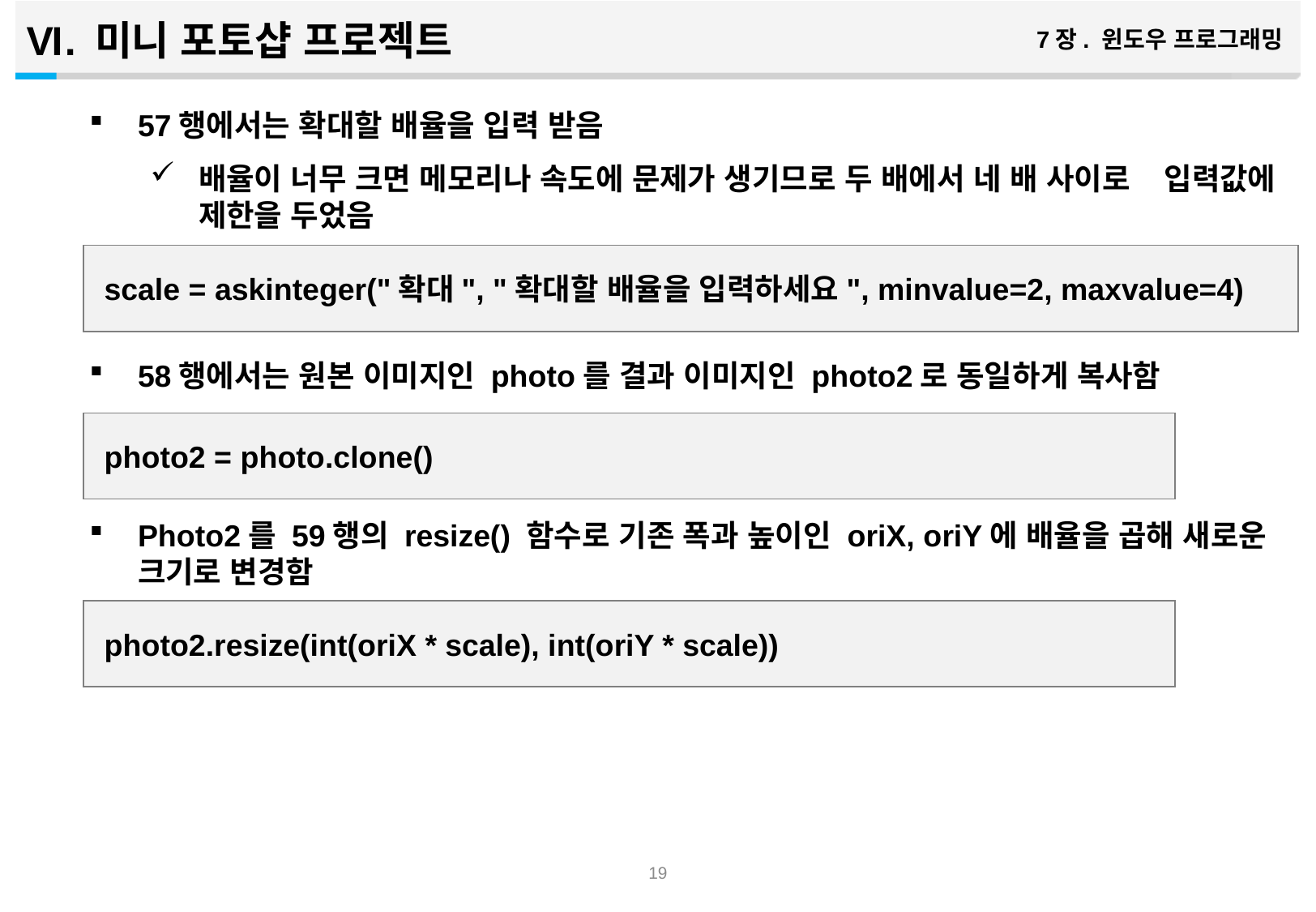

미니 포토샵 프로젝트
7장. 윈도우 프로그래밍
57행에서는 확대할 배율을 입력 받음
배율이 너무 크면 메모리나 속도에 문제가 생기므로 두 배에서 네 배 사이로    입력값에 제한을 두었음

58행에서는 원본 이미지인 photo를 결과 이미지인 photo2로 동일하게 복사함

Photo2를 59행의 resize() 함수로 기존 폭과 높이인 oriX, oriY에 배율을 곱해 새로운 크기로 변경함

 scale = askinteger("확대", "확대할 배율을 입력하세요", minvalue=2, maxvalue=4)
 photo2 = photo.clone()
 photo2.resize(int(oriX * scale), int(oriY * scale))
19